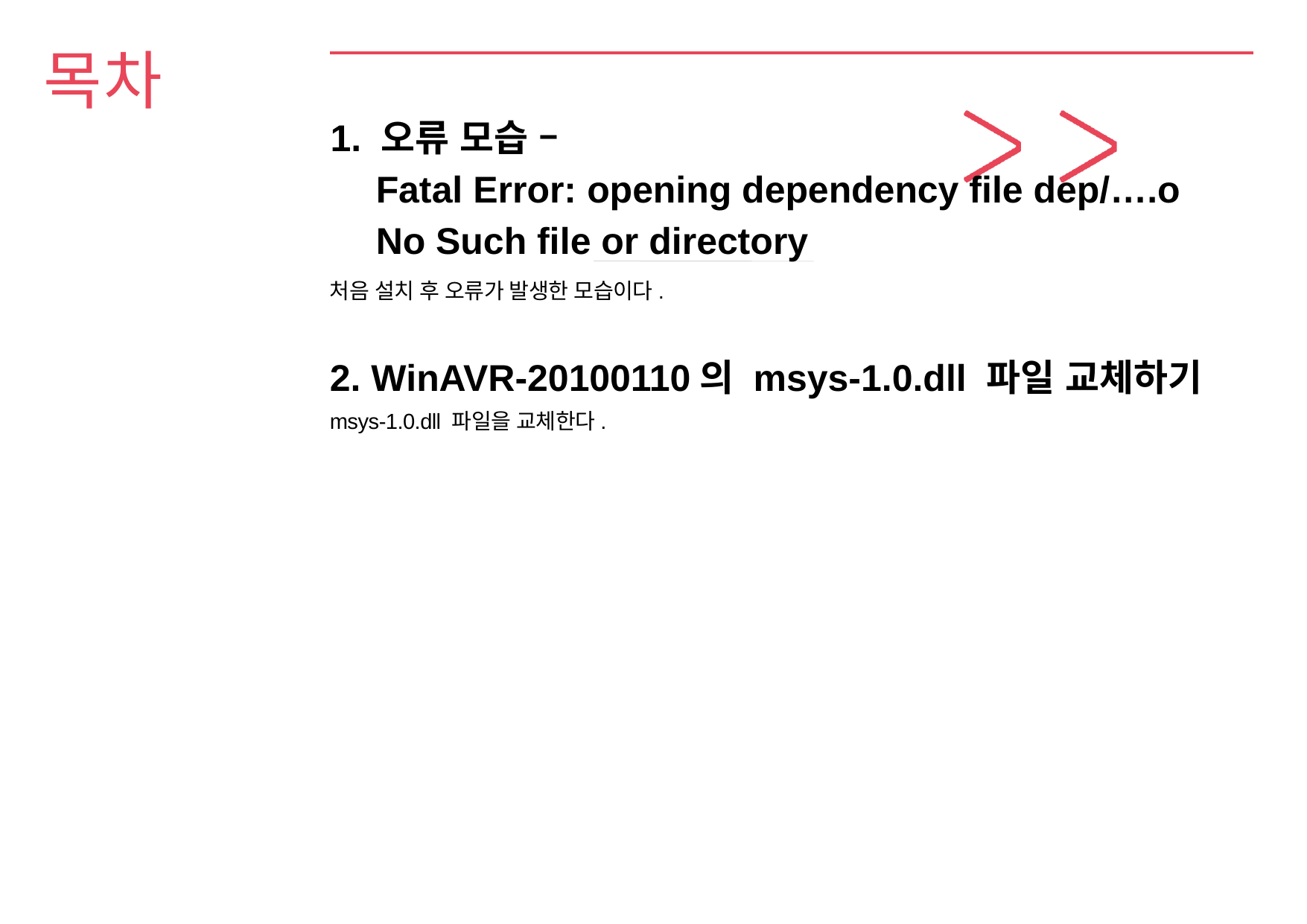

# 목차
1. 오류 모습 –
Fatal Error: opening dependency file dep/….o
No Such file or directory
처음 설치 후 오류가 발생한 모습이다.
2. WinAVR-20100110의 msys-1.0.dll 파일 교체하기
msys-1.0.dll 파일을 교체한다.